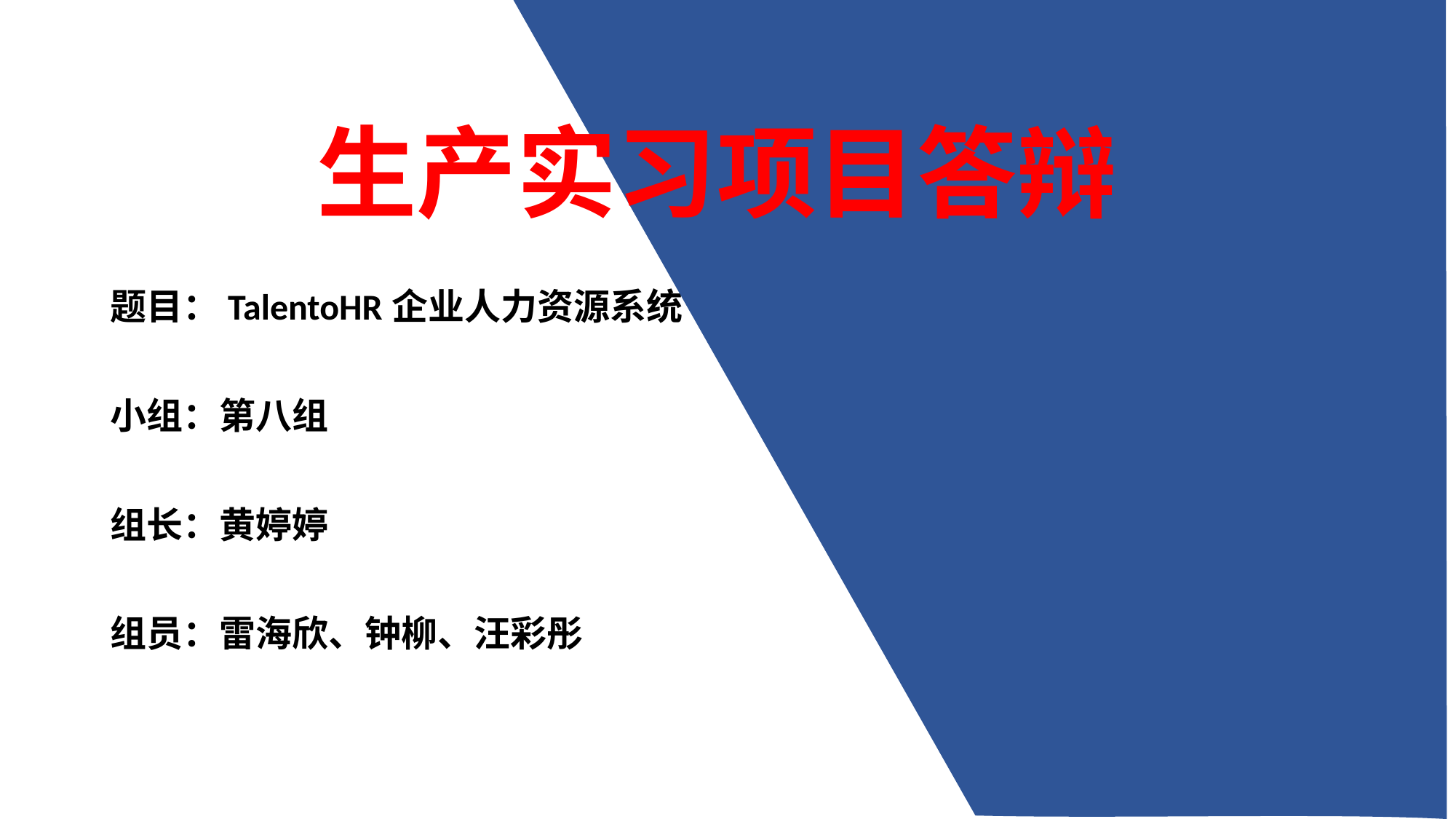

生产实习项目答辩
题目：TalentoHR企业人力资源系统

小组：第八组

组长：黄婷婷

组员：雷海欣、钟柳、汪彩彤